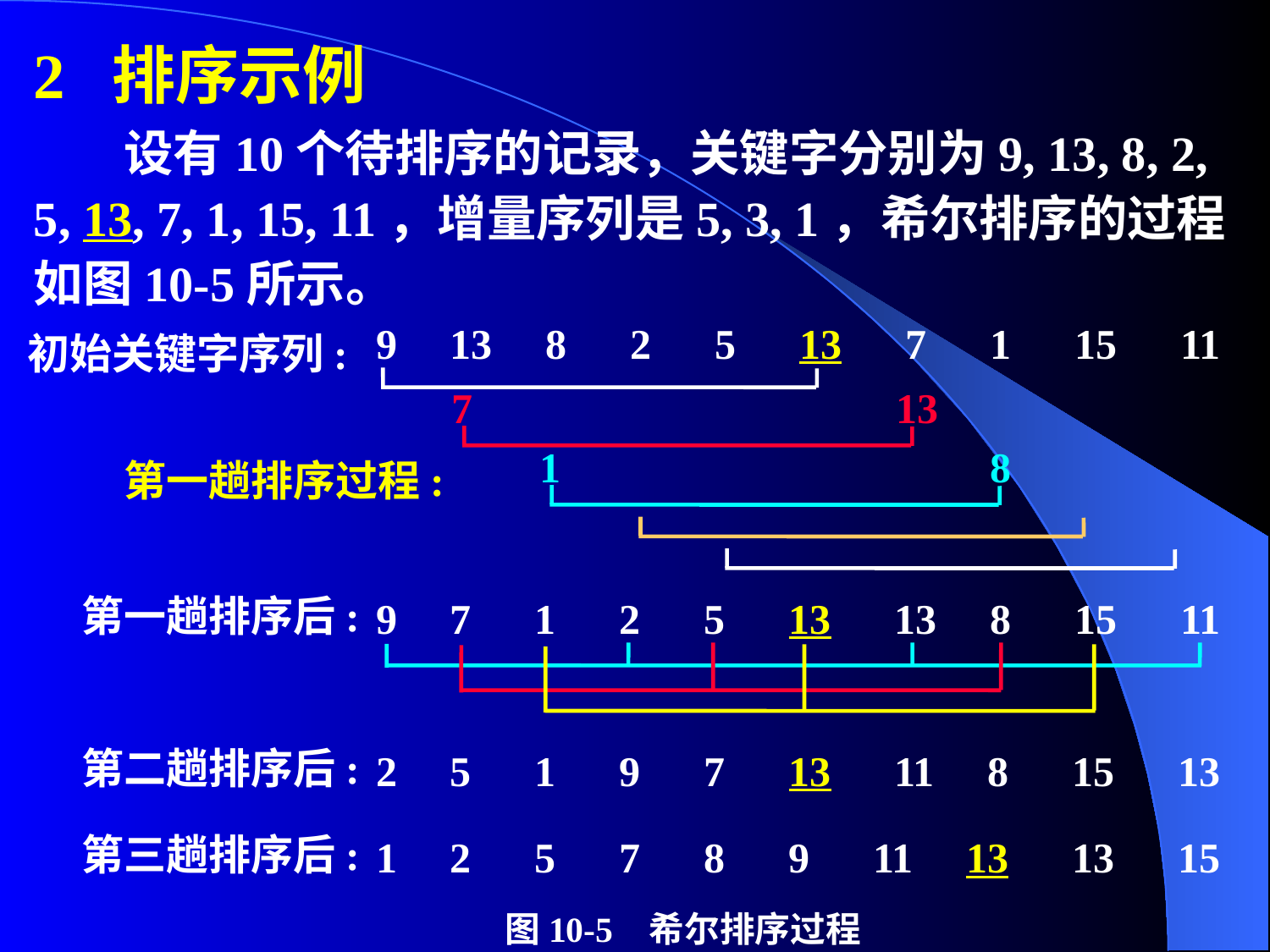

2  排序示例
       设有10个待排序的记录，关键字分别为9, 13, 8, 2, 5, 13, 7, 1, 15, 11，增量序列是5, 3, 1，希尔排序的过程如图10-5所示。
9     13     8      2      5      13      7      1      15      11

7
13

1
8

初始关键字序列:
第一趟排序过程:
第一趟排序后:
9     7      1      2      5      13      13     8      15      11

第二趟排序后:
2     5      1      9      7      13      11     8      15      13
第三趟排序后:
1     2      5      7      8      9      11     13      13      15
图10-5   希尔排序过程